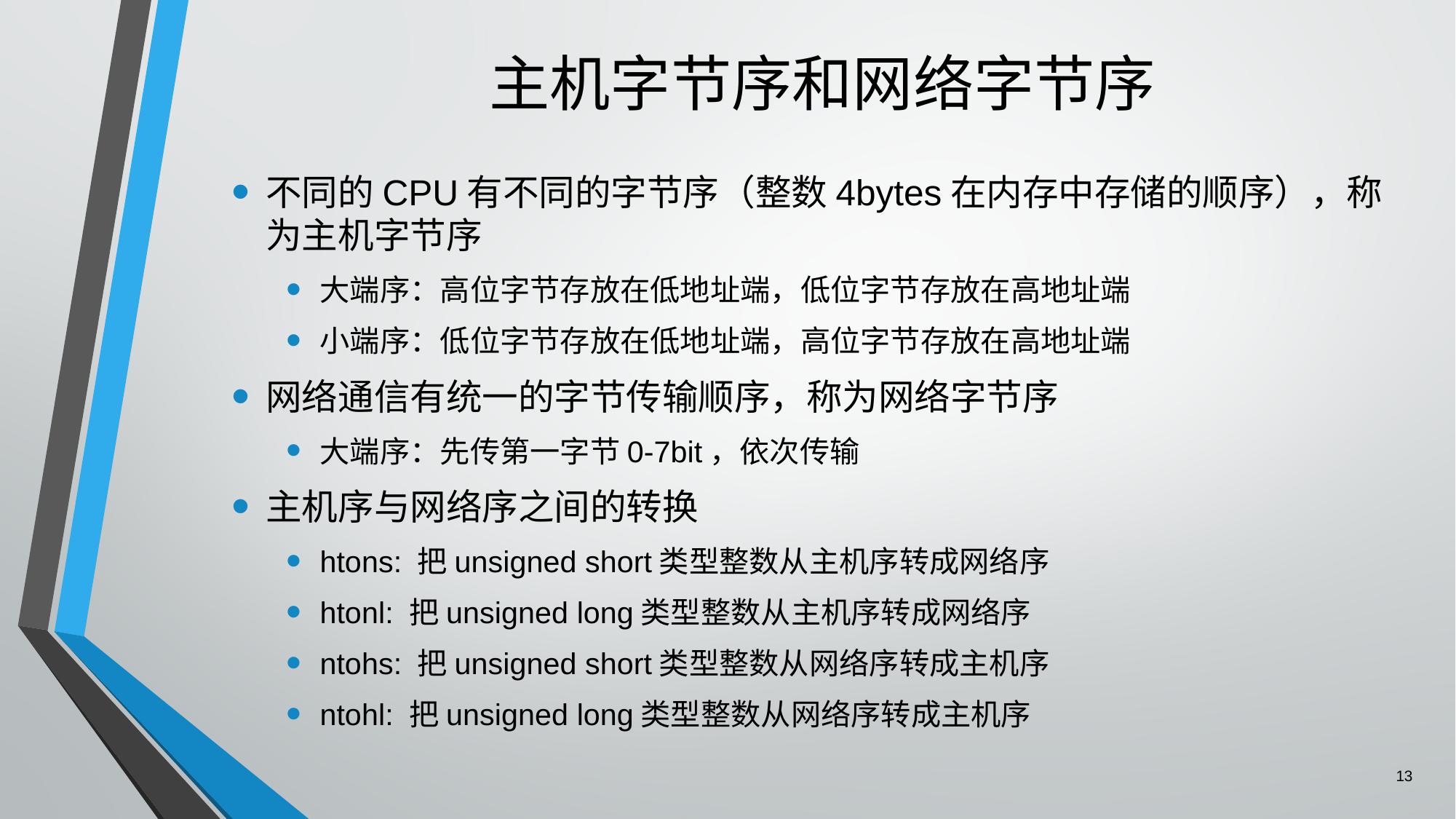

# 主机字节序和网络字节序
不同的CPU有不同的字节序（整数4bytes在内存中存储的顺序），称为主机字节序
大端序：高位字节存放在低地址端，低位字节存放在高地址端
小端序：低位字节存放在低地址端，高位字节存放在高地址端
网络通信有统一的字节传输顺序，称为网络字节序
大端序：先传第一字节0-7bit，依次传输
主机序与网络序之间的转换
htons: 把unsigned short类型整数从主机序转成网络序
htonl: 把unsigned long类型整数从主机序转成网络序
ntohs: 把unsigned short类型整数从网络序转成主机序
ntohl: 把unsigned long类型整数从网络序转成主机序

13